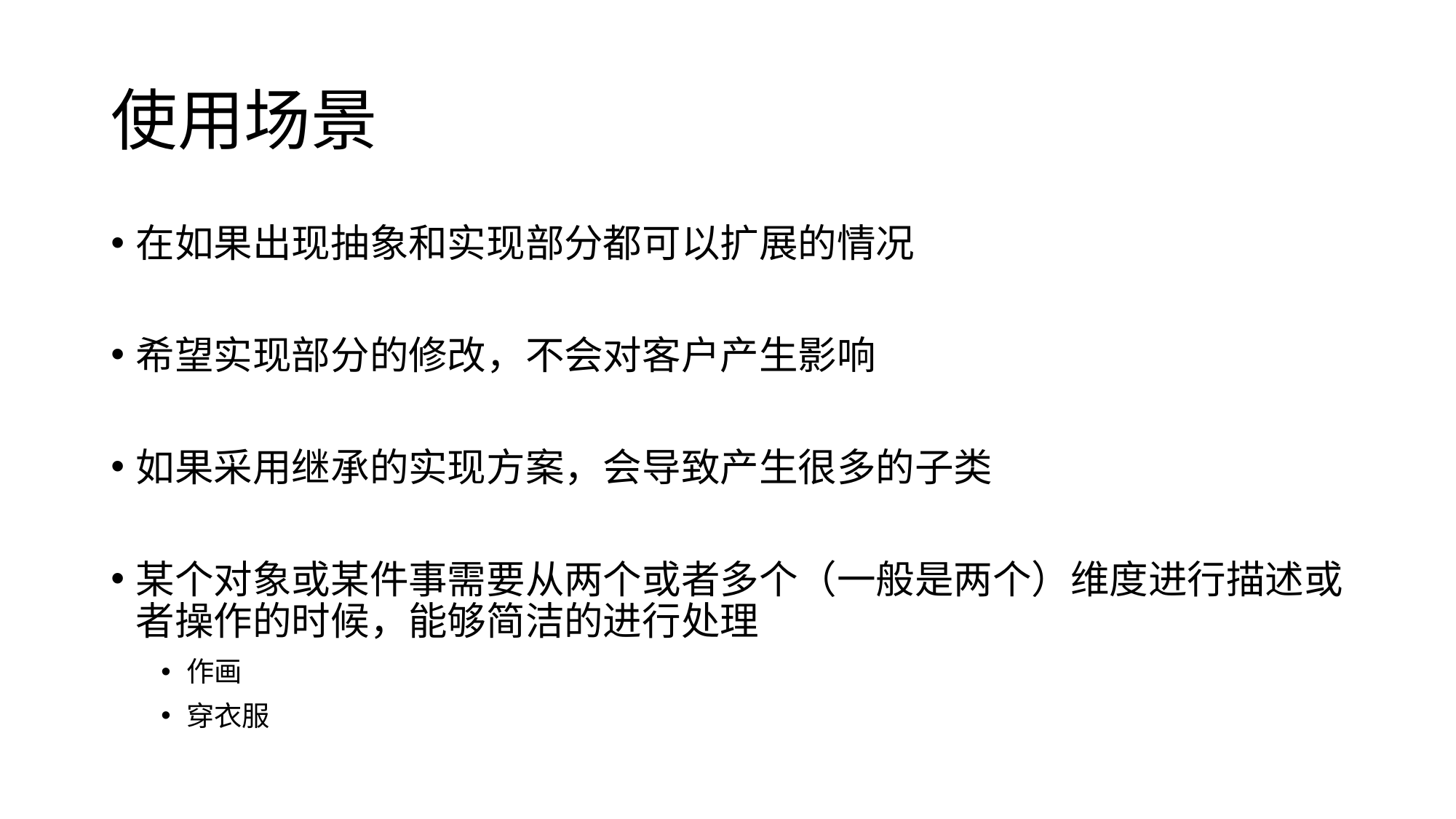

# 使用场景
在如果出现抽象和实现部分都可以扩展的情况

希望实现部分的修改，不会对客户产生影响

如果采用继承的实现方案，会导致产生很多的子类

某个对象或某件事需要从两个或者多个（一般是两个）维度进行描述或者操作的时候，能够简洁的进行处理
作画
穿衣服